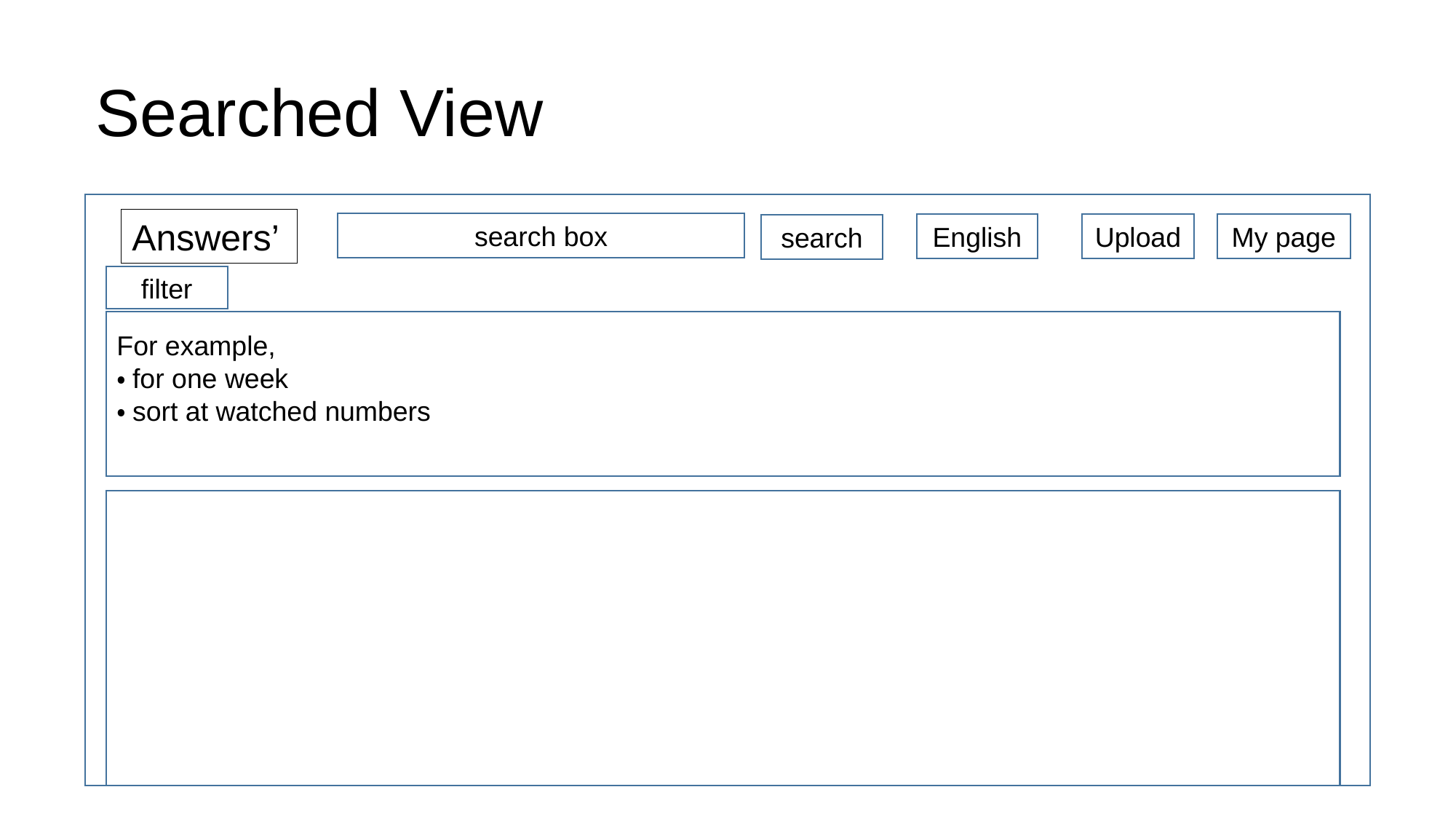

# Searched View

Answers’
search box
Upload
My page
English
search
filter
For example,
・for one week
・sort at watched numbers